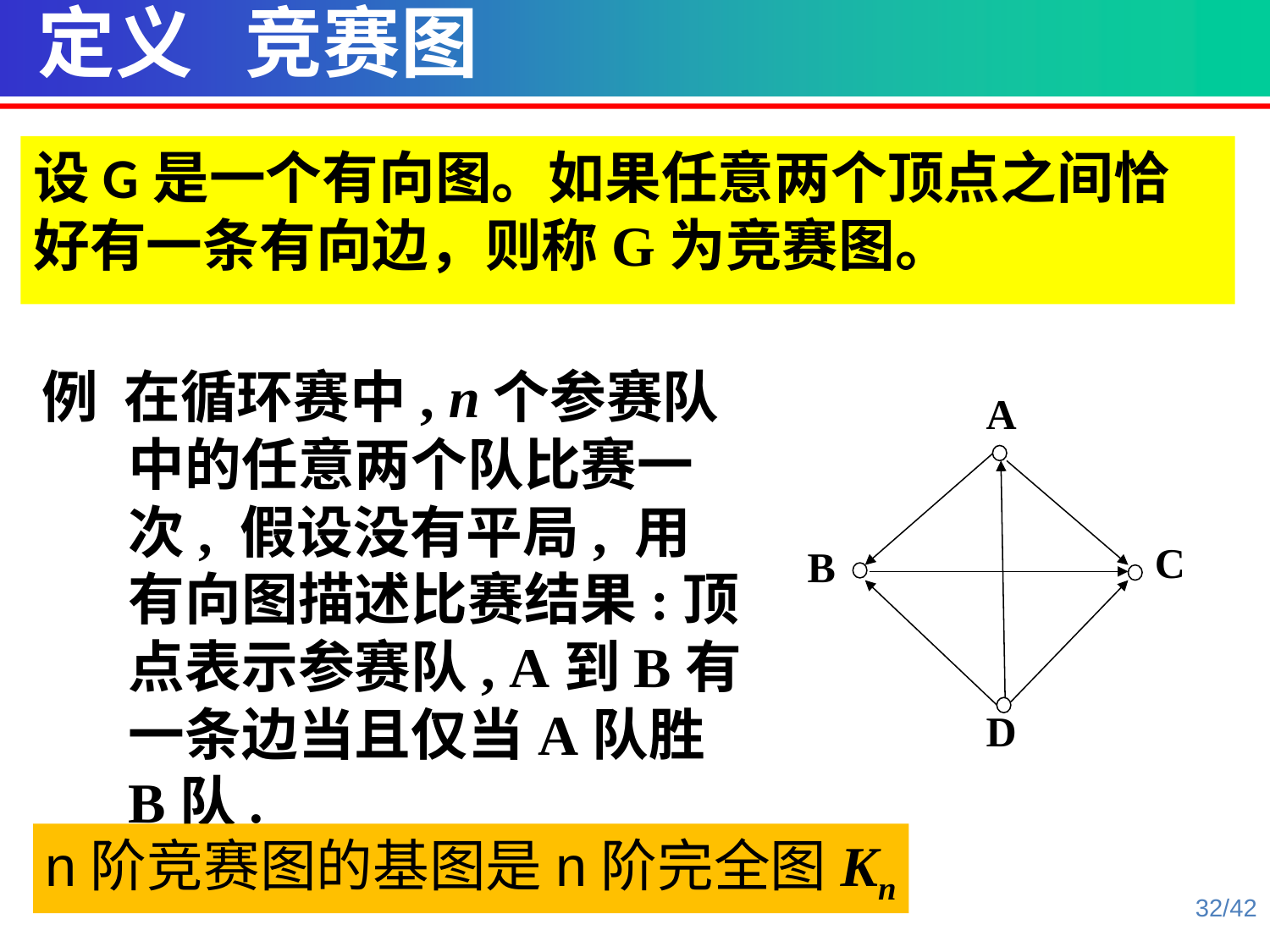

定义   竞赛图
设G是一个有向图。如果任意两个顶点之间恰好有一条有向边，则称G为竞赛图。

例  在循环赛中, n个参赛队中的任意两个队比赛一次, 假设没有平局, 用有向图描述比赛结果:顶点表示参赛队, A到B有一条边当且仅当A队胜B队.
A

C
B
D
n阶竞赛图的基图是n阶完全图Kn
32/42